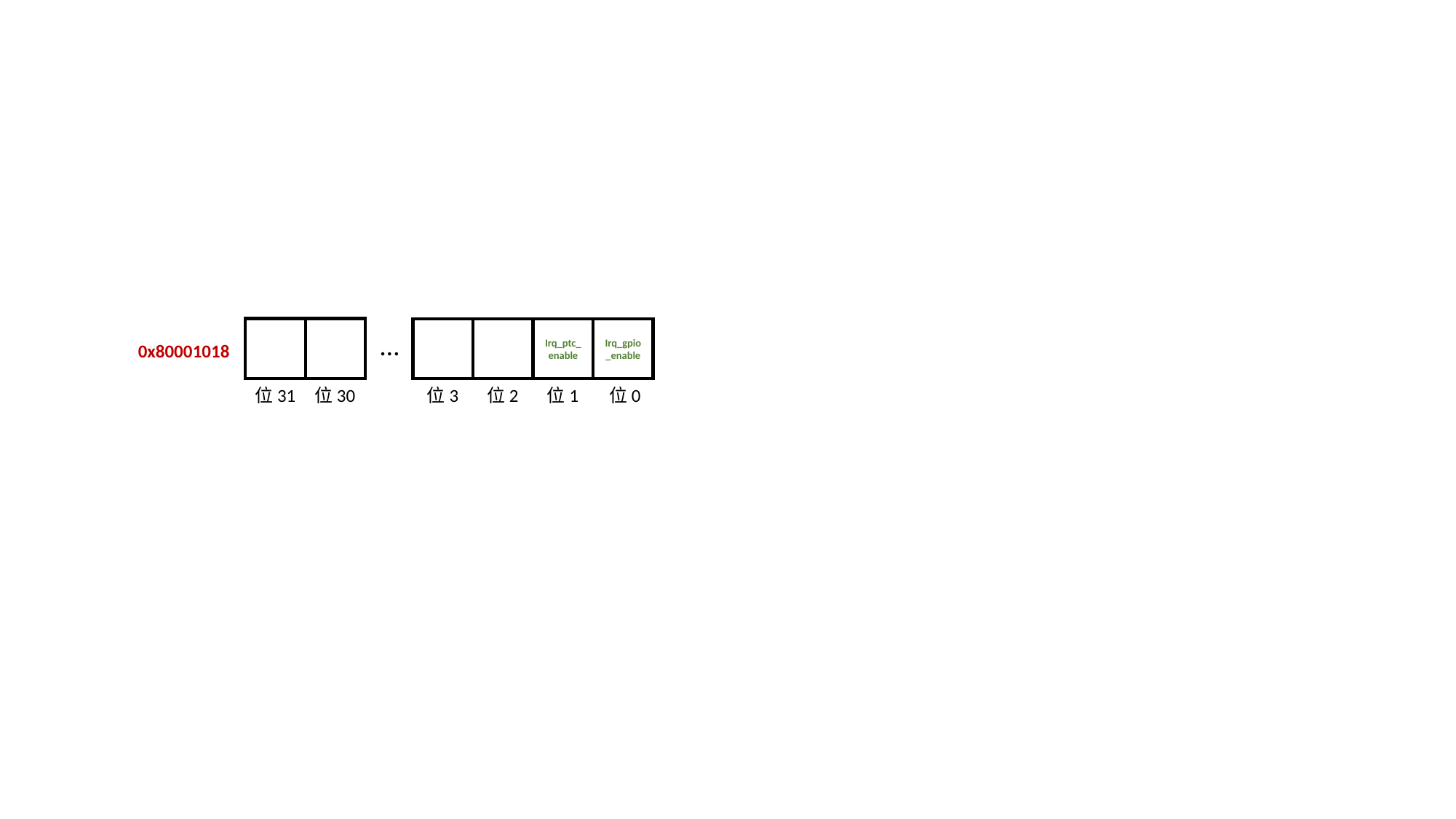

Irq_ptc_enable
Irq_gpio_enable
…
0x80001018
位31
位3
位2
位30
位1
位0